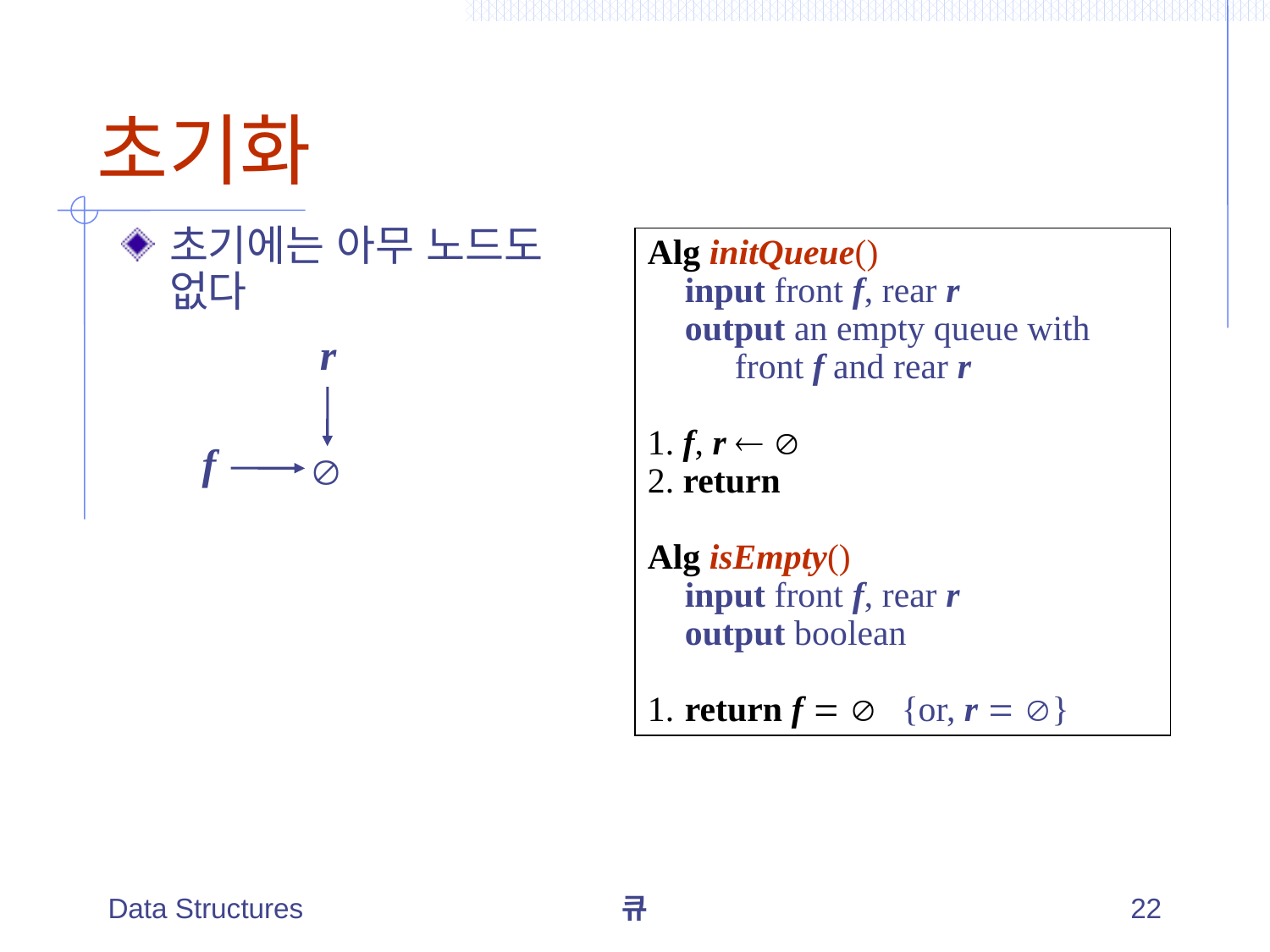

# 초기화
초기에는 아무 노드도 없다
Alg initQueue()
	input front f, rear r
	output an empty queue with 			front f and rear r

1. f, r ← ∅
2. return

Alg isEmpty()
	input front f, rear r
	output boolean

1.	return f = ∅	{or, r = ∅}
r
f
∅
Data Structures
큐
22